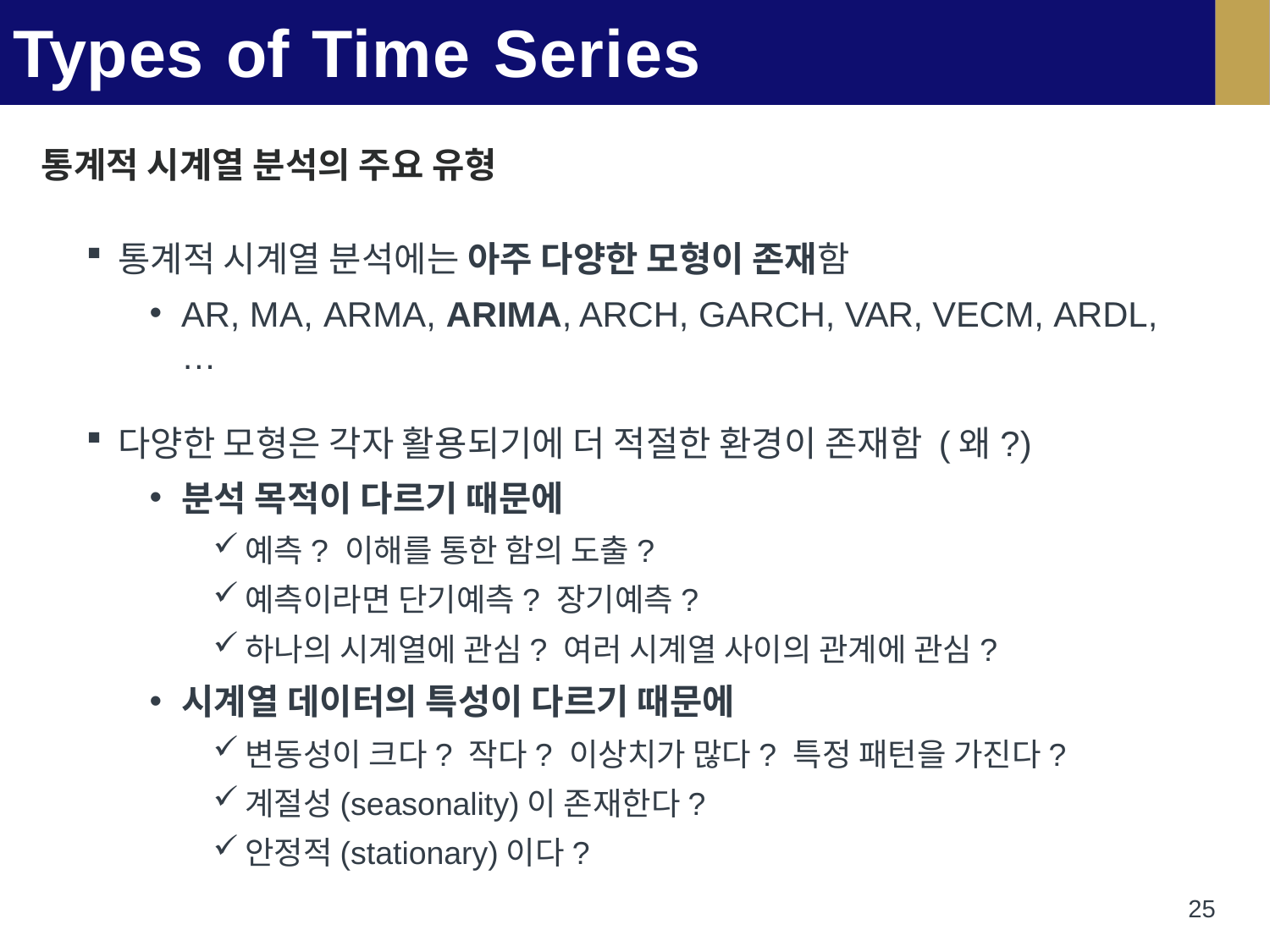

# Types of Time Series Analysis
통계적 시계열 분석의 주요 유형

통계적 시계열 분석에는 아주 다양한 모형이 존재함
AR, MA, ARMA, ARIMA, ARCH, GARCH, VAR, VECM, ARDL, …

다양한 모형은 각자 활용되기에 더 적절한 환경이 존재함 (왜?)
분석 목적이 다르기 때문에
예측? 이해를 통한 함의 도출?
예측이라면 단기예측? 장기예측?
하나의 시계열에 관심? 여러 시계열 사이의 관계에 관심?
시계열 데이터의 특성이 다르기 때문에
변동성이 크다? 작다? 이상치가 많다? 특정 패턴을 가진다?
계절성(seasonality)이 존재한다?
안정적(stationary)이다?
25